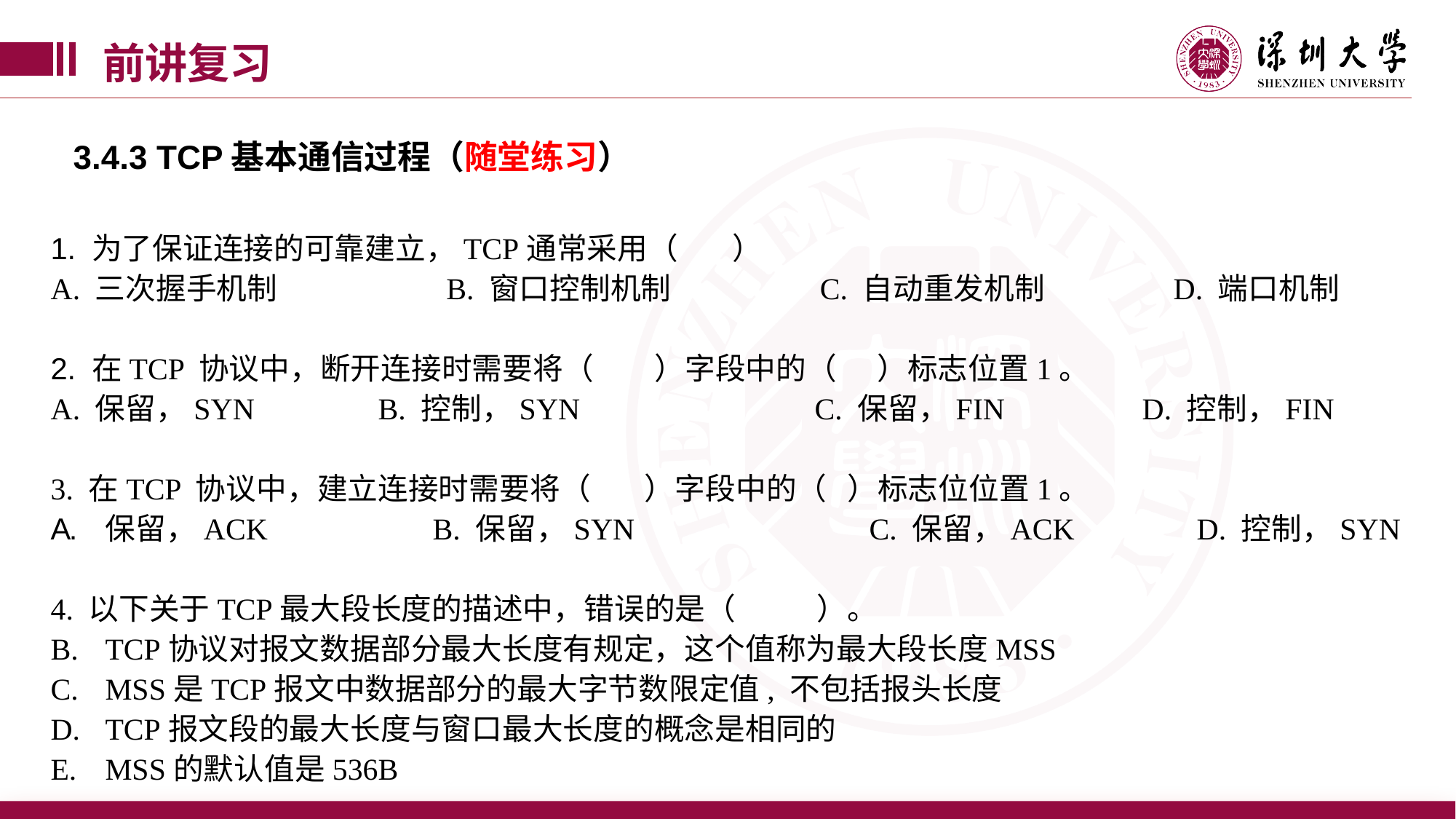

前讲复习

3.4.3 TCP基本通信过程（随堂练习）
为了保证连接的可靠建立，TCP通常采用（        ）
A. 三次握手机制                        B. 窗口控制机制                     C. 自动重发机制                  D. 端口机制

在TCP 协议中，断开连接时需要将（         ）字段中的（      ）标志位置1。
A. 保留，SYN           	B. 控制，SYN         	 	C. 保留，FIN        	D. 控制，FIN

3. 在TCP 协议中，建立连接时需要将（        ）字段中的（   ）标志位位置1。
保留，ACK		B. 保留，SYN			C. 保留，ACK		D. 控制，SYN

4. 以下关于TCP最大段长度的描述中，错误的是（            ）。
TCP协议对报文数据部分最大长度有规定，这个值称为最大段长度MSS
MSS是TCP报文中数据部分的最大字节数限定值, 不包括报头长度
TCP报文段的最大长度与窗口最大长度的概念是相同的
MSS的默认值是536B